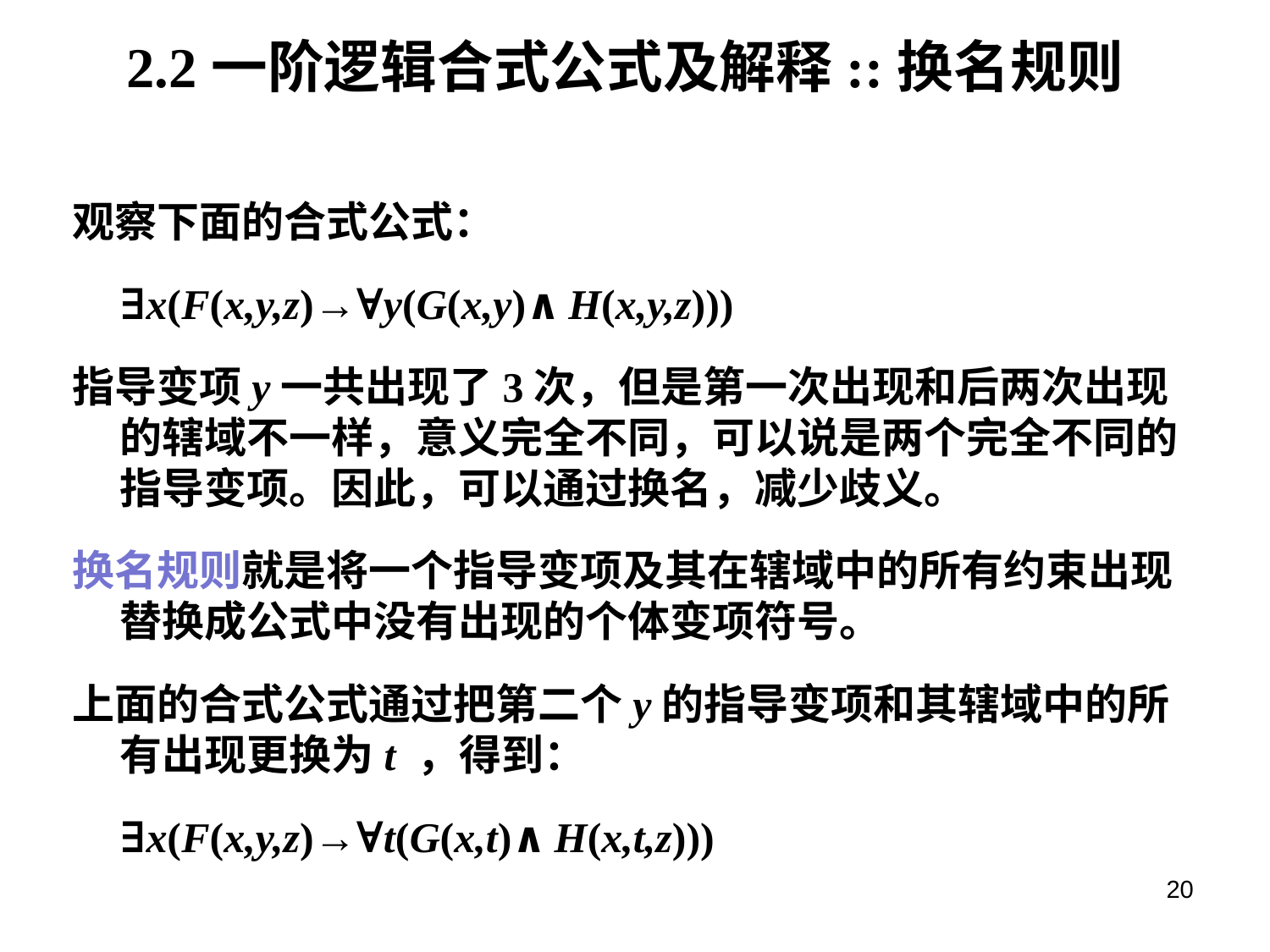

# 2.2一阶逻辑合式公式及解释::换名规则
观察下面的合式公式：
	∃x(F(x,y,z)→∀y(G(x,y)∧H(x,y,z)))
指导变项y一共出现了3次，但是第一次出现和后两次出现的辖域不一样，意义完全不同，可以说是两个完全不同的指导变项。因此，可以通过换名，减少歧义。
换名规则就是将一个指导变项及其在辖域中的所有约束出现替换成公式中没有出现的个体变项符号。
上面的合式公式通过把第二个y的指导变项和其辖域中的所有出现更换为t ，得到：
	∃x(F(x,y,z)→∀t(G(x,t)∧H(x,t,z)))
20